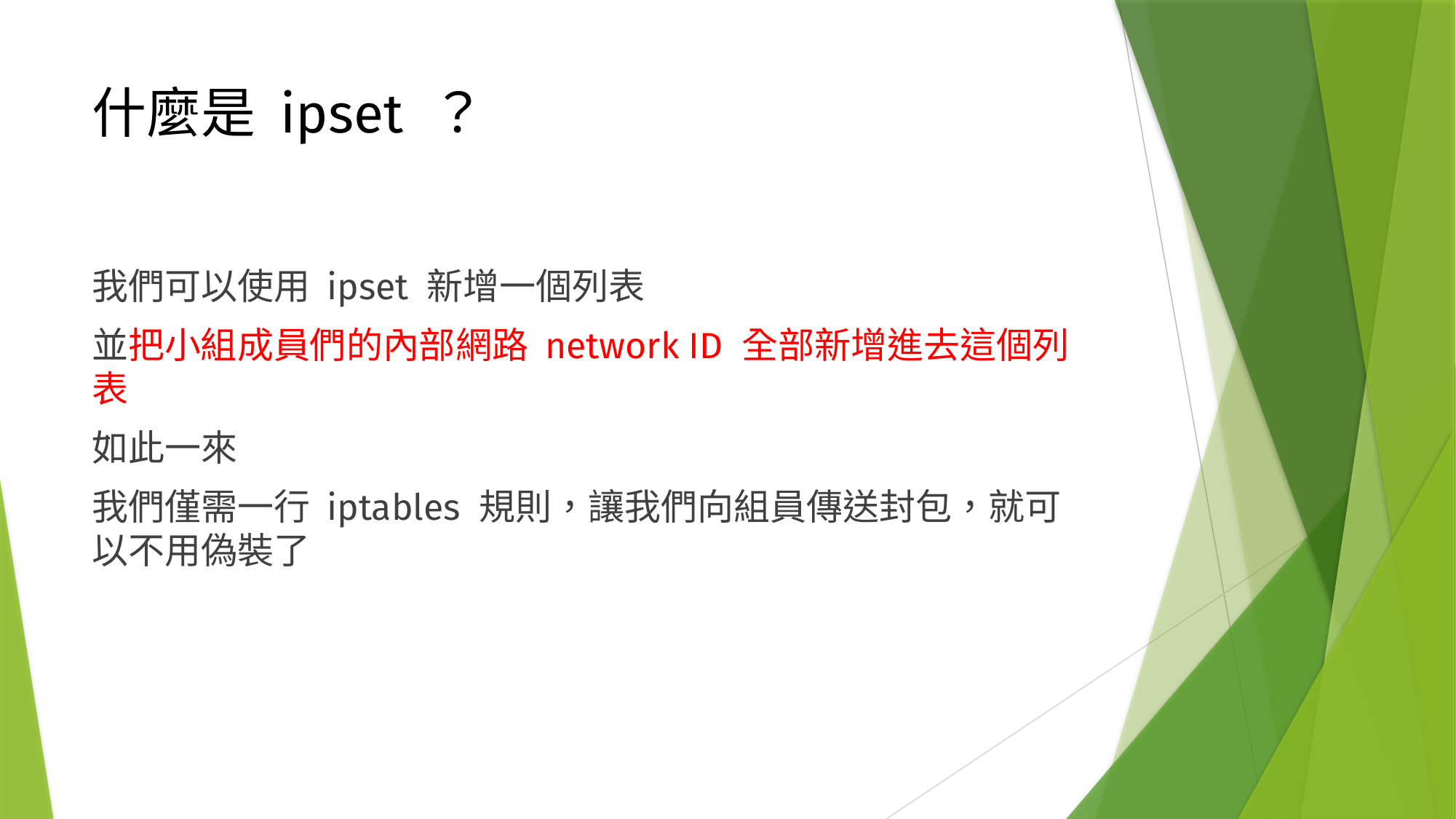

# 什麼是 ipset ？
我們可以使用 ipset 新增一個列表
並把小組成員們的內部網路 network ID 全部新增進去這個列表
如此一來
我們僅需一行 iptables 規則，讓我們向組員傳送封包，就可以不用偽裝了